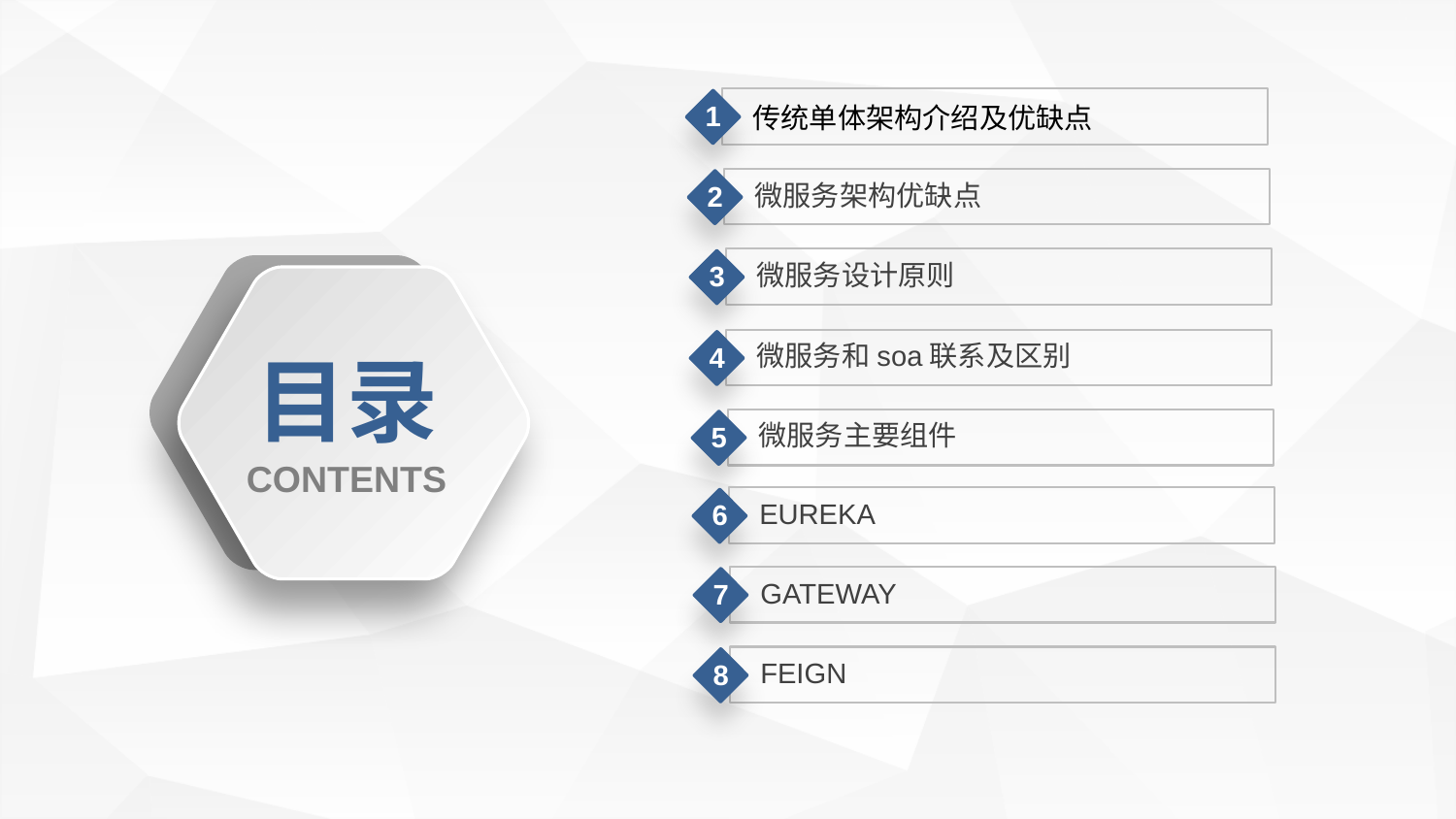

1

传统单体架构介绍及优缺点

微服务架构优缺点
2

微服务设计原则
3

微服务和soa联系及区别
4

目录

微服务主要组件
5

CONTENTS

EUREKA
6

GATEWAY
7

FEIGN
8